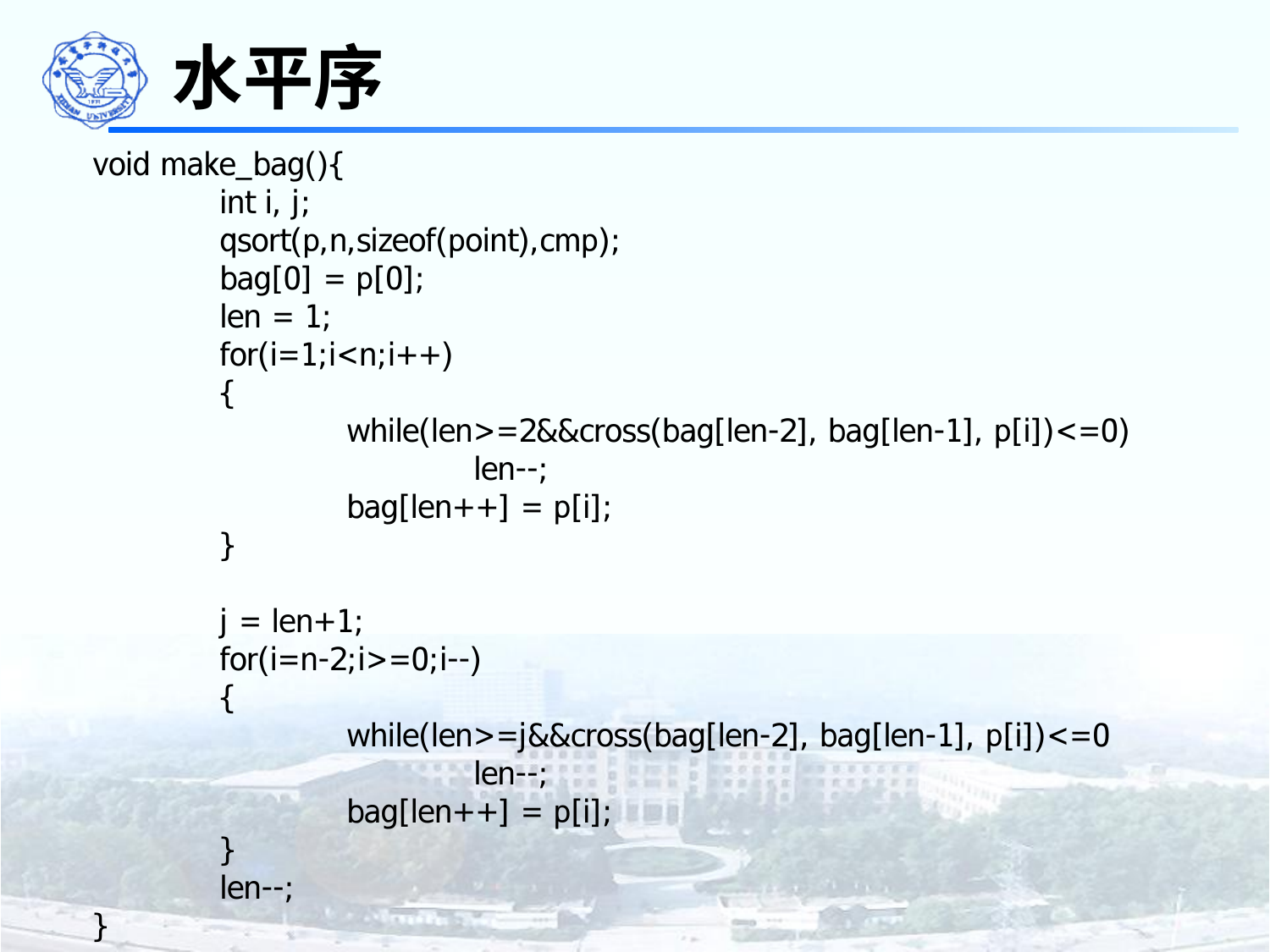

# 水平序
void make_bag(){
	int i, j;
	qsort(p,n,sizeof(point),cmp);
	bag[0] = p[0];
	len = 1;
	for(i=1;i<n;i++)
	{
		while(len>=2&&cross(bag[len-2], bag[len-1], p[i])<=0)
			len--;
		bag[len++] = p[i];
	}

	j = len+1;
	for(i=n-2;i>=0;i--)
	{
		while(len>=j&&cross(bag[len-2], bag[len-1], p[i])<=0
			len--;
		bag[len++] = p[i];
	}
	len--;
}